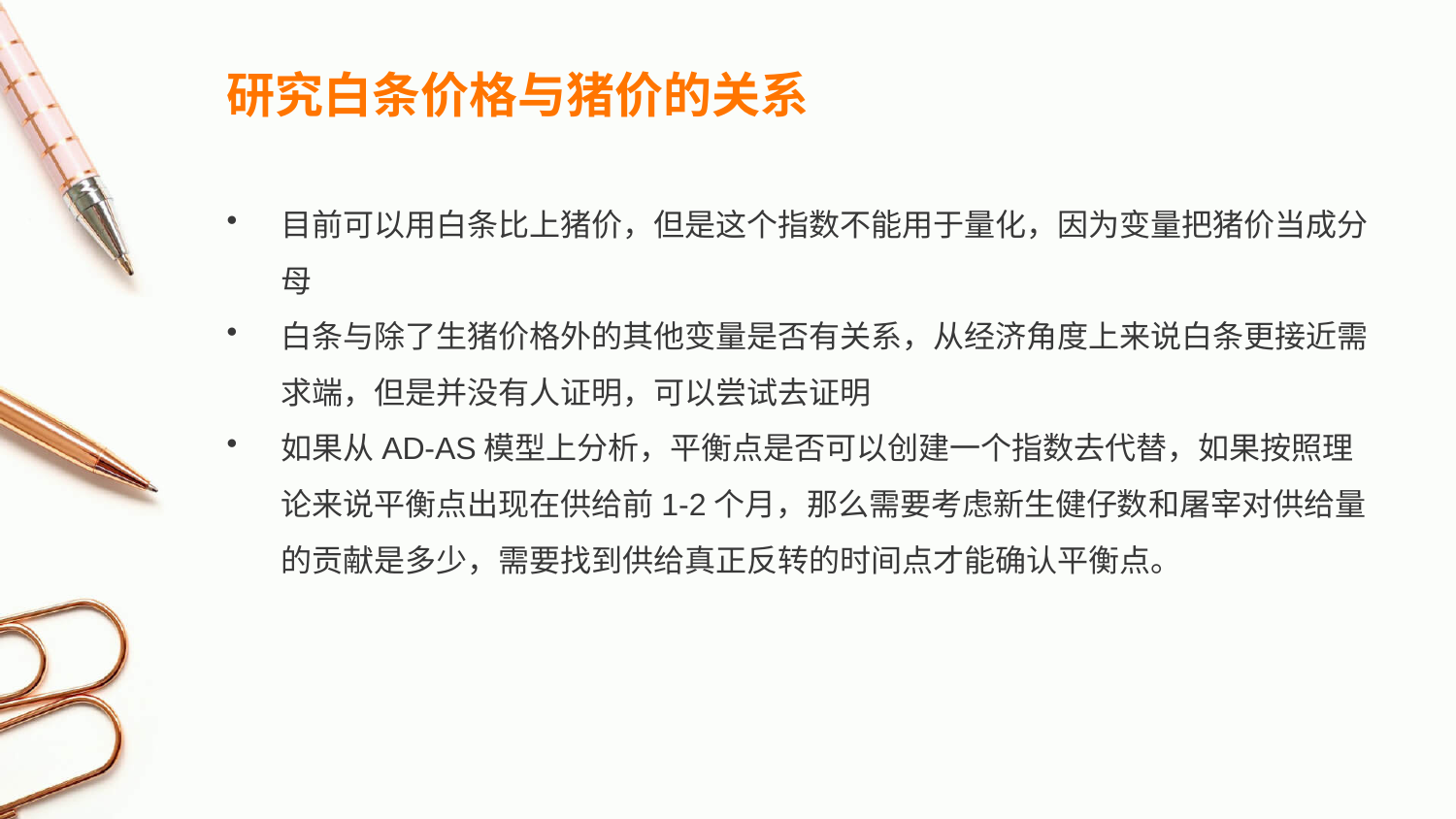

研究白条价格与猪价的关系
目前可以用白条比上猪价，但是这个指数不能用于量化，因为变量把猪价当成分母
白条与除了生猪价格外的其他变量是否有关系，从经济角度上来说白条更接近需求端，但是并没有人证明，可以尝试去证明
如果从AD-AS模型上分析，平衡点是否可以创建一个指数去代替，如果按照理论来说平衡点出现在供给前1-2个月，那么需要考虑新生健仔数和屠宰对供给量的贡献是多少，需要找到供给真正反转的时间点才能确认平衡点。